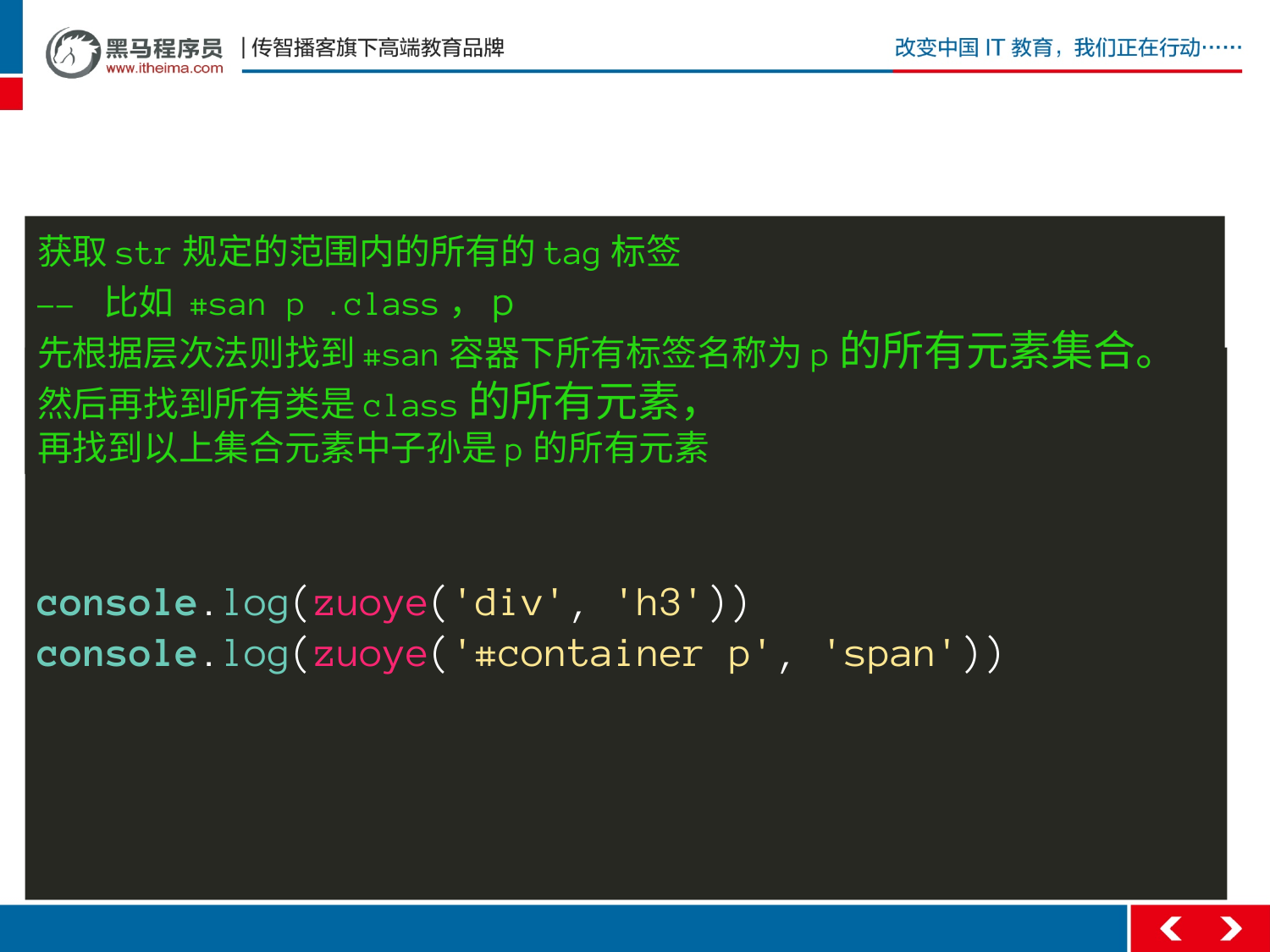

#
获取str规定的范围内的所有的tag标签
-- 比如 #san p .class，p
先根据层次法则找到#san容器下所有标签名称为p的所有元素集合。
然后再找到所有类是class的所有元素，
再找到以上集合元素中子孙是p的所有元素
console.log(zuoye('div', 'h3'))
console.log(zuoye('#container p', 'span'))